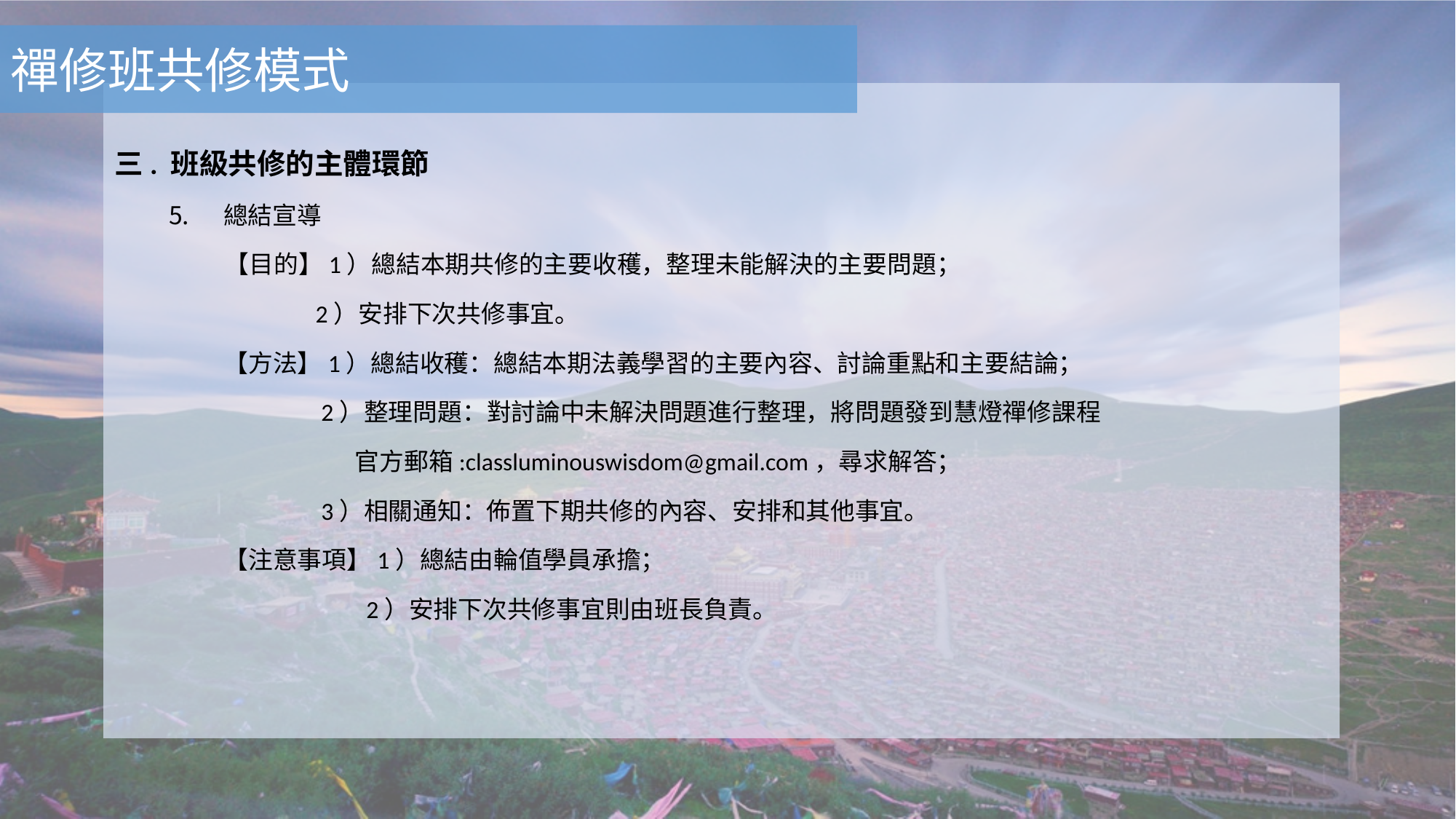

禪修班共修模式

三. 班級共修的主體環節
總結宣導
         【目的】1）總結本期共修的主要收穫，整理未能解決的主要問題；
                          2）安排下次共修事宜。
         【方法】1）總結收穫：總結本期法義學習的主要內容、討論重點和主要結論；
                           2）整理問題：對討論中未解決問題進行整理，將問題發到慧燈禪修課程
                                 官方郵箱:classluminouswisdom@gmail.com，尋求解答；
                           3）相關通知：佈置下期共修的內容、安排和其他事宜。
         【注意事項】1）總結由輪值學員承擔；
                                   2）安排下次共修事宜則由班長負責。